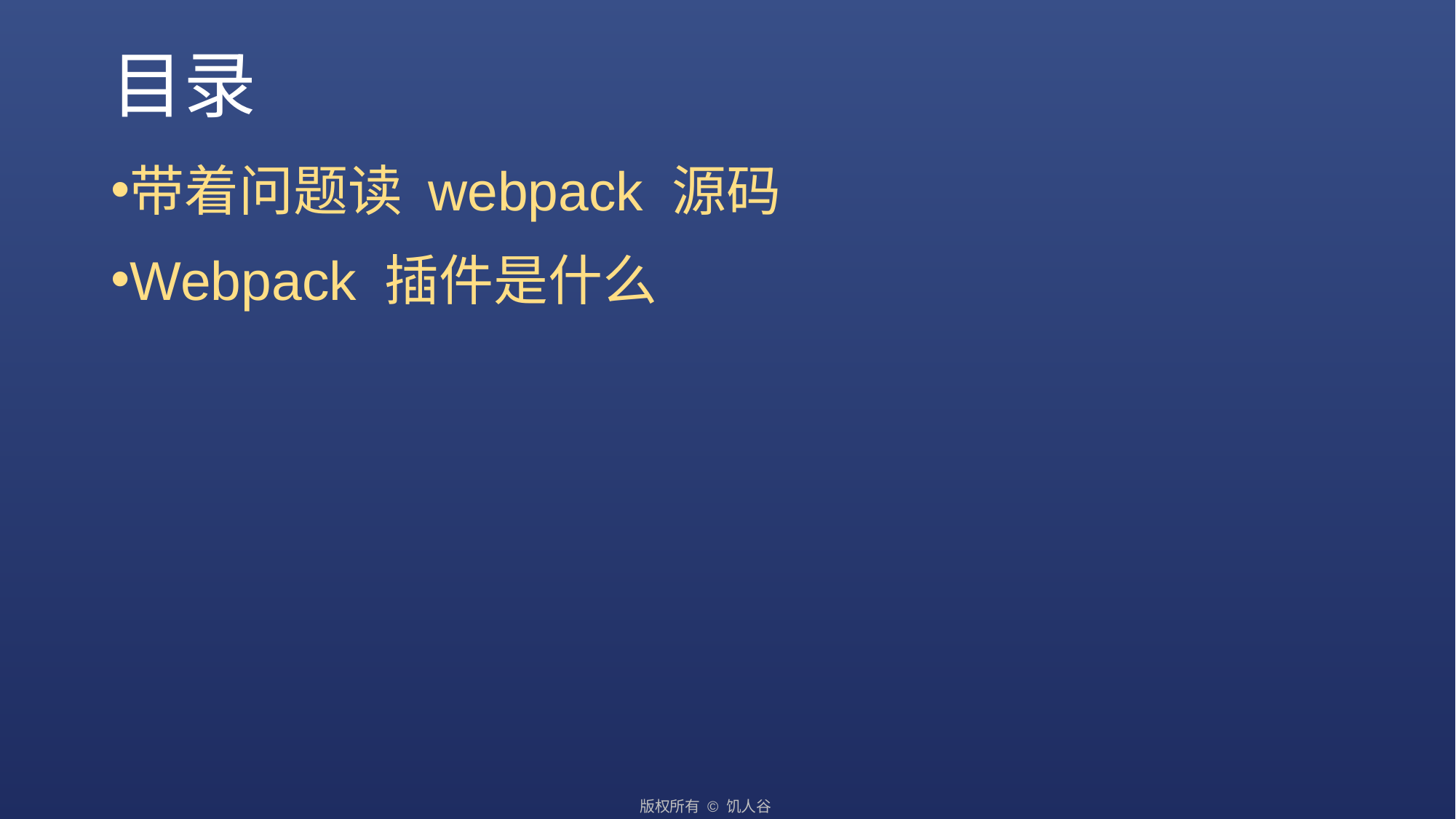

# 目录
带着问题读 webpack 源码
Webpack 插件是什么